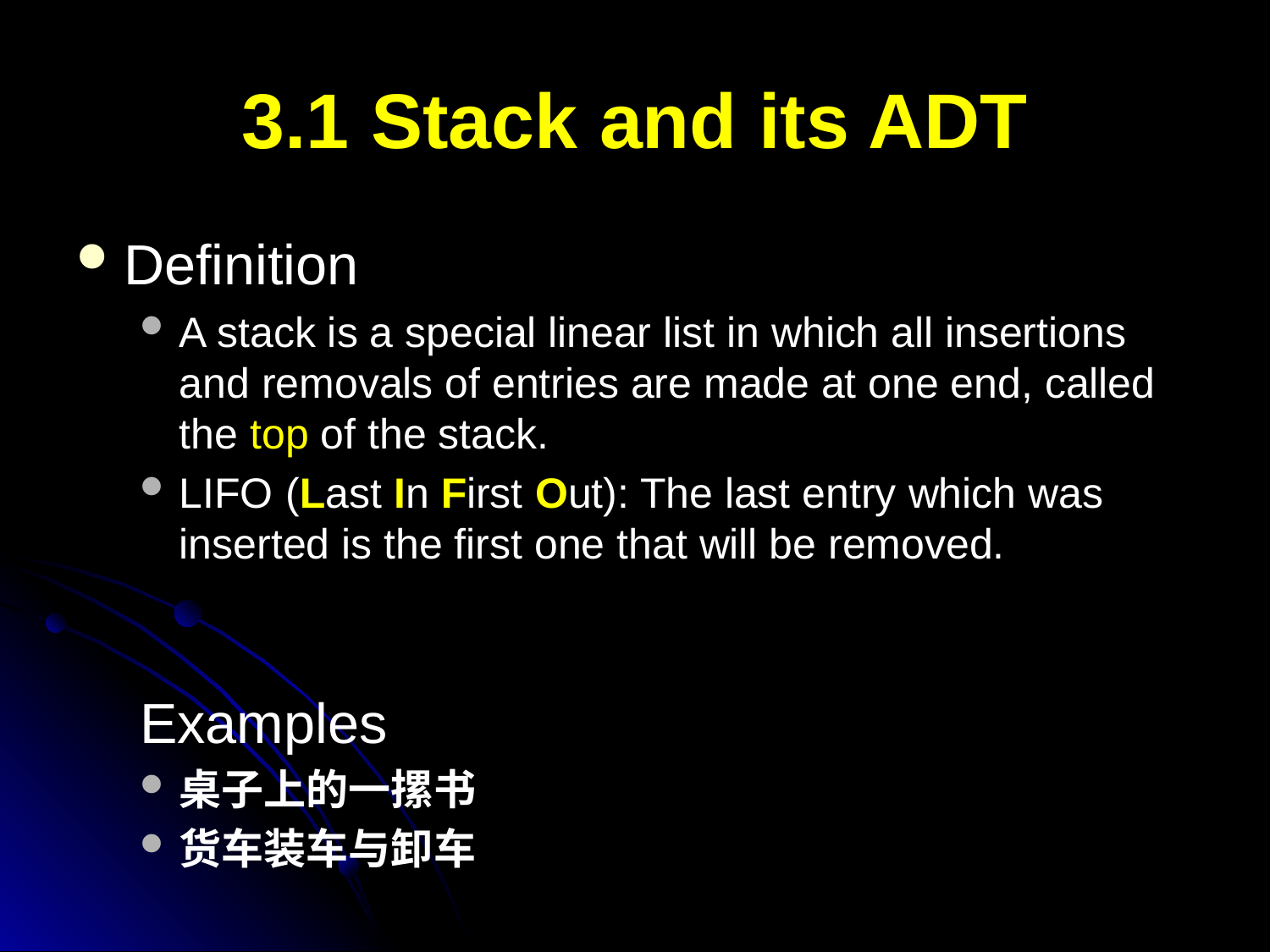

# 3.1 Stack and its ADT
Definition
A stack is a special linear list in which all insertions and removals of entries are made at one end, called the top of the stack.
LIFO (Last In First Out): The last entry which was inserted is the first one that will be removed.

Examples
桌子上的一摞书
货车装车与卸车